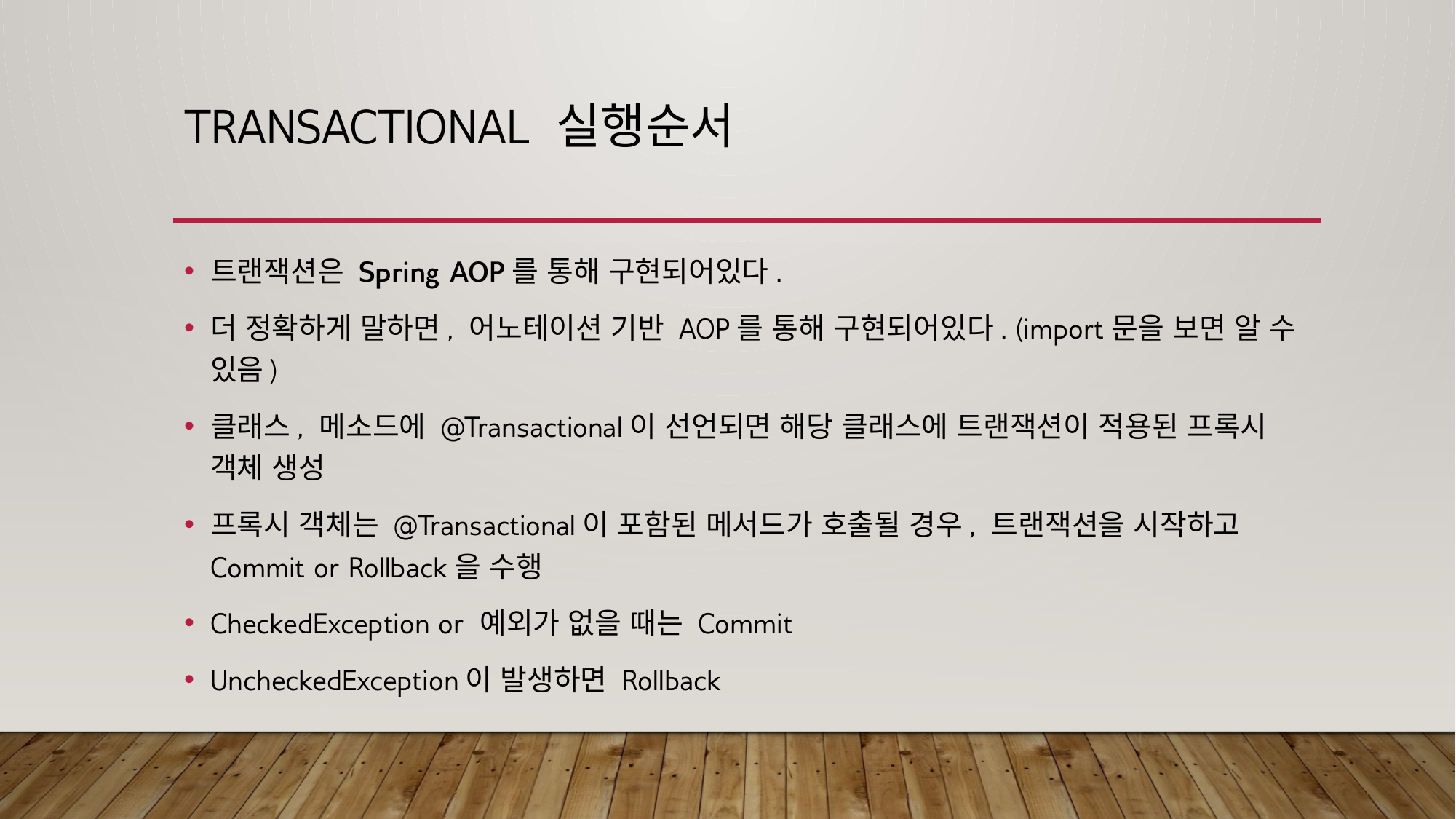

# transactional 실행순서
트랜잭션은 Spring AOP를 통해 구현되어있다.
더 정확하게 말하면, 어노테이션 기반 AOP를 통해 구현되어있다. (import문을 보면 알 수 있음)
클래스, 메소드에 @Transactional이 선언되면 해당 클래스에 트랜잭션이 적용된 프록시 객체 생성
프록시 객체는 @Transactional이 포함된 메서드가 호출될 경우, 트랜잭션을 시작하고 Commit or Rollback을 수행
CheckedException or 예외가 없을 때는 Commit
UncheckedException이 발생하면 Rollback